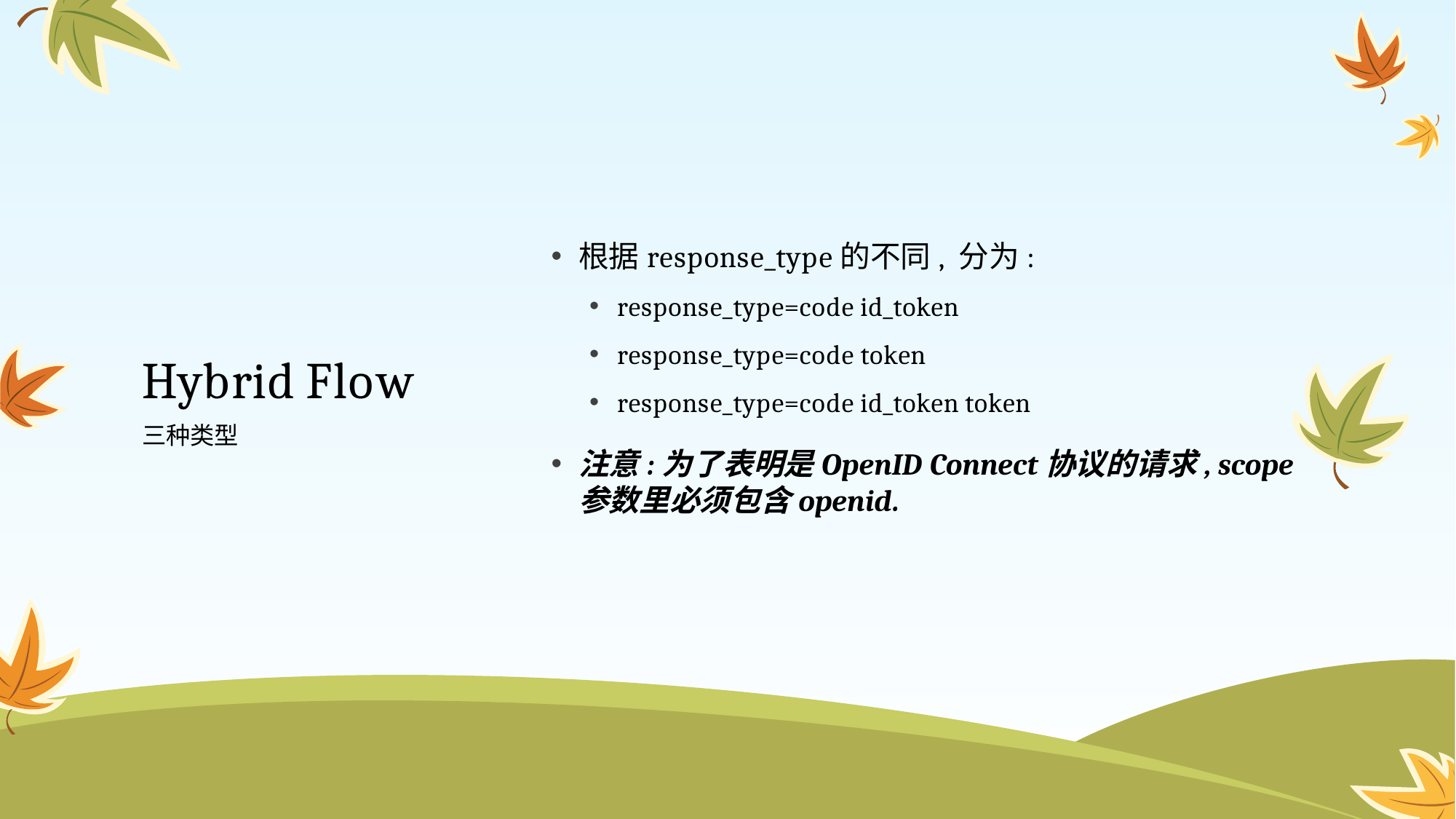

根据response_type的不同, 分为:
response_type=code id_token
response_type=code token
response_type=code id_token token
注意:为了表明是OpenID Connect协议的请求, scope参数里必须包含openid.

# Hybrid Flow
三种类型